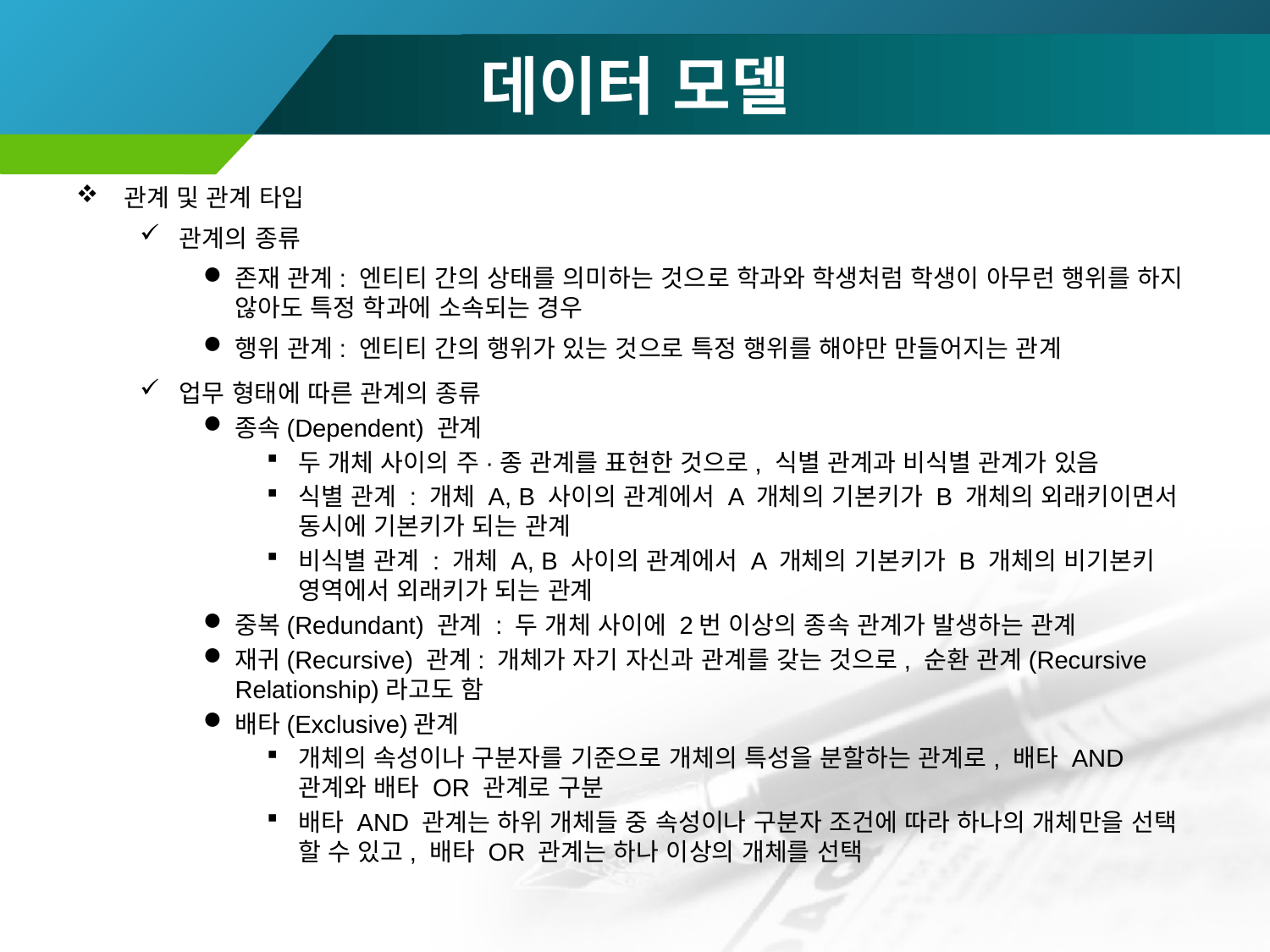

# 데이터 모델
관계 및 관계 타입
관계의 종류
존재 관계: 엔티티 간의 상태를 의미하는 것으로 학과와 학생처럼 학생이 아무런 행위를 하지 않아도 특정 학과에 소속되는 경우
행위 관계: 엔티티 간의 행위가 있는 것으로 특정 행위를 해야만 만들어지는 관계
업무 형태에 따른 관계의 종류
종속(Dependent) 관계
두 개체 사이의 주·종 관계를 표현한 것으로, 식별 관계과 비식별 관계가 있음
식별 관계 : 개체 A, B 사이의 관계에서 A 개체의 기본키가 B 개체의 외래키이면서 동시에 기본키가 되는 관계
비식별 관계 : 개체 A, B 사이의 관계에서 A 개체의 기본키가 B 개체의 비기본키 영역에서 외래키가 되는 관계
중복(Redundant) 관계 : 두 개체 사이에 2번 이상의 종속 관계가 발생하는 관계
재귀(Recursive) 관계: 개체가 자기 자신과 관계를 갖는 것으로, 순환 관계(Recursive Relationship)라고도 함
배타(Exclusive)관계
개체의 속성이나 구분자를 기준으로 개체의 특성을 분할하는 관계로, 배타 AND 관계와 배타 OR 관계로 구분
배타 AND 관계는 하위 개체들 중 속성이나 구분자 조건에 따라 하나의 개체만을 선택 할 수 있고, 배타 OR 관계는 하나 이상의 개체를 선택